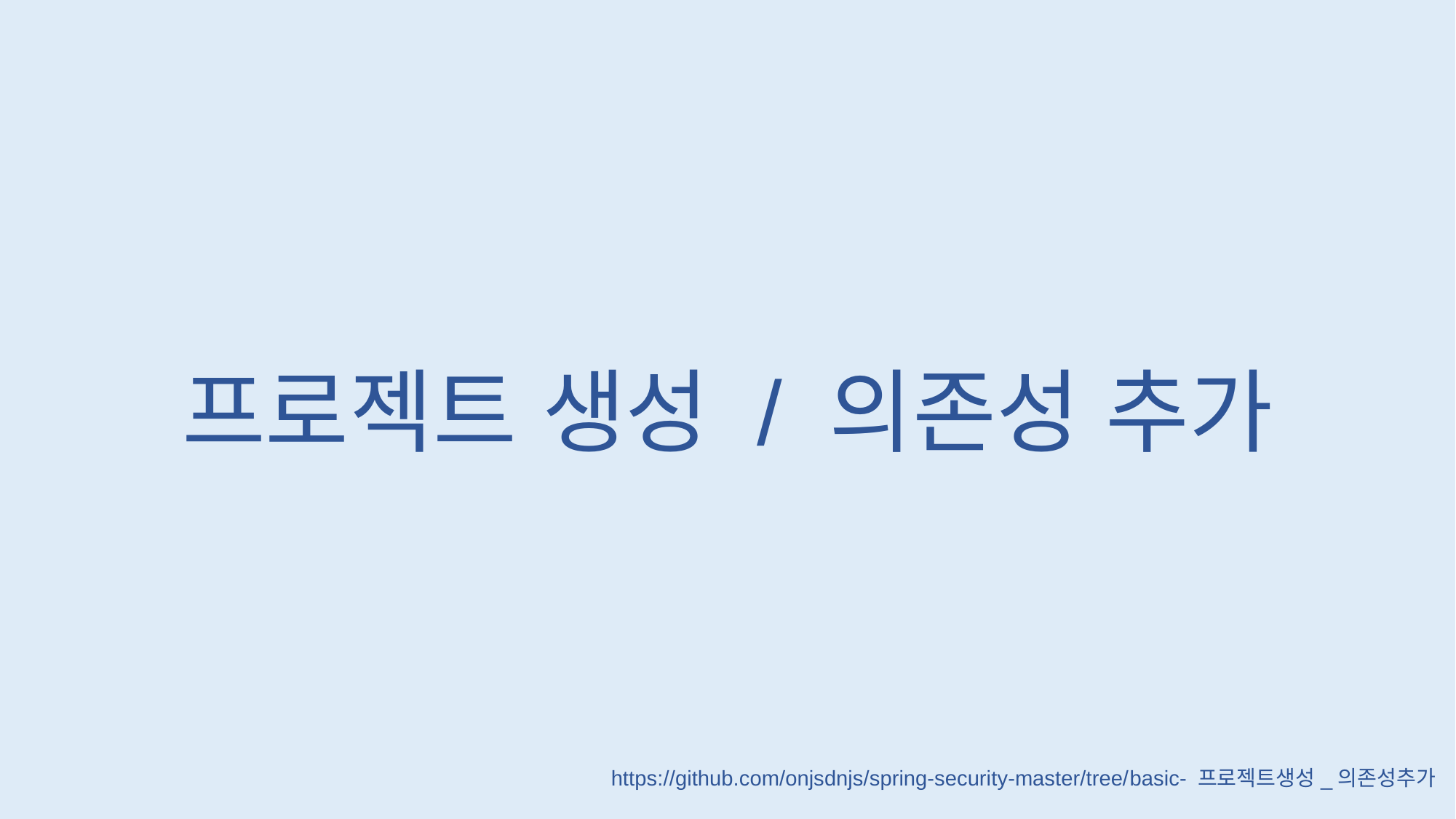

프로젝트 생성 / 의존성 추가
https://github.com/onjsdnjs/spring-security-master/tree/basic- 프로젝트생성_의존성추가